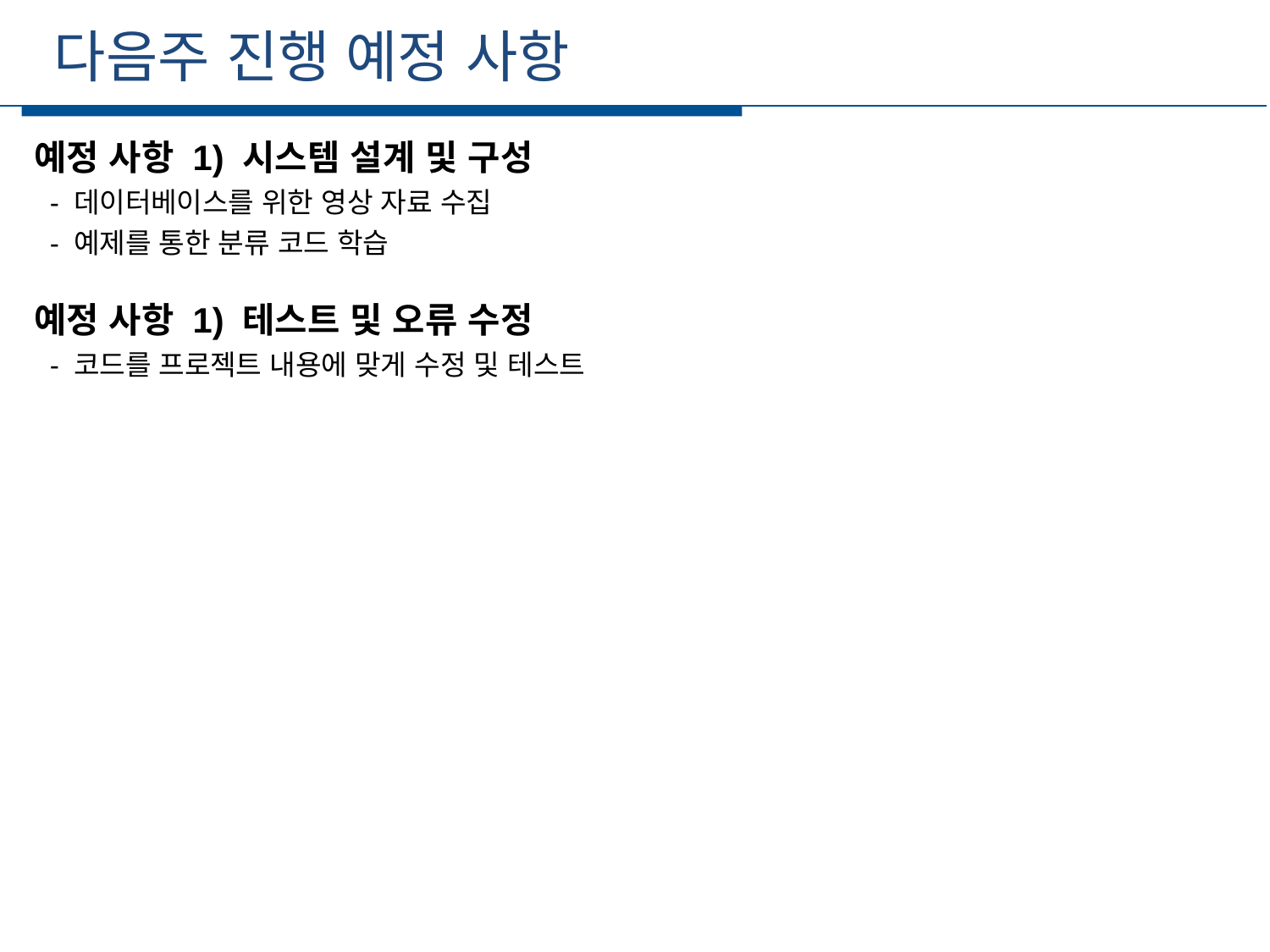

다음주 진행 예정 사항
세부일정

예정 사항 1) 시스템 설계 및 구성
  - 데이터베이스를 위한 영상 자료 수집
  - 예제를 통한 분류 코드 학습

예정 사항 1) 테스트 및 오류 수정
  - 코드를 프로젝트 내용에 맞게 수정 및 테스트